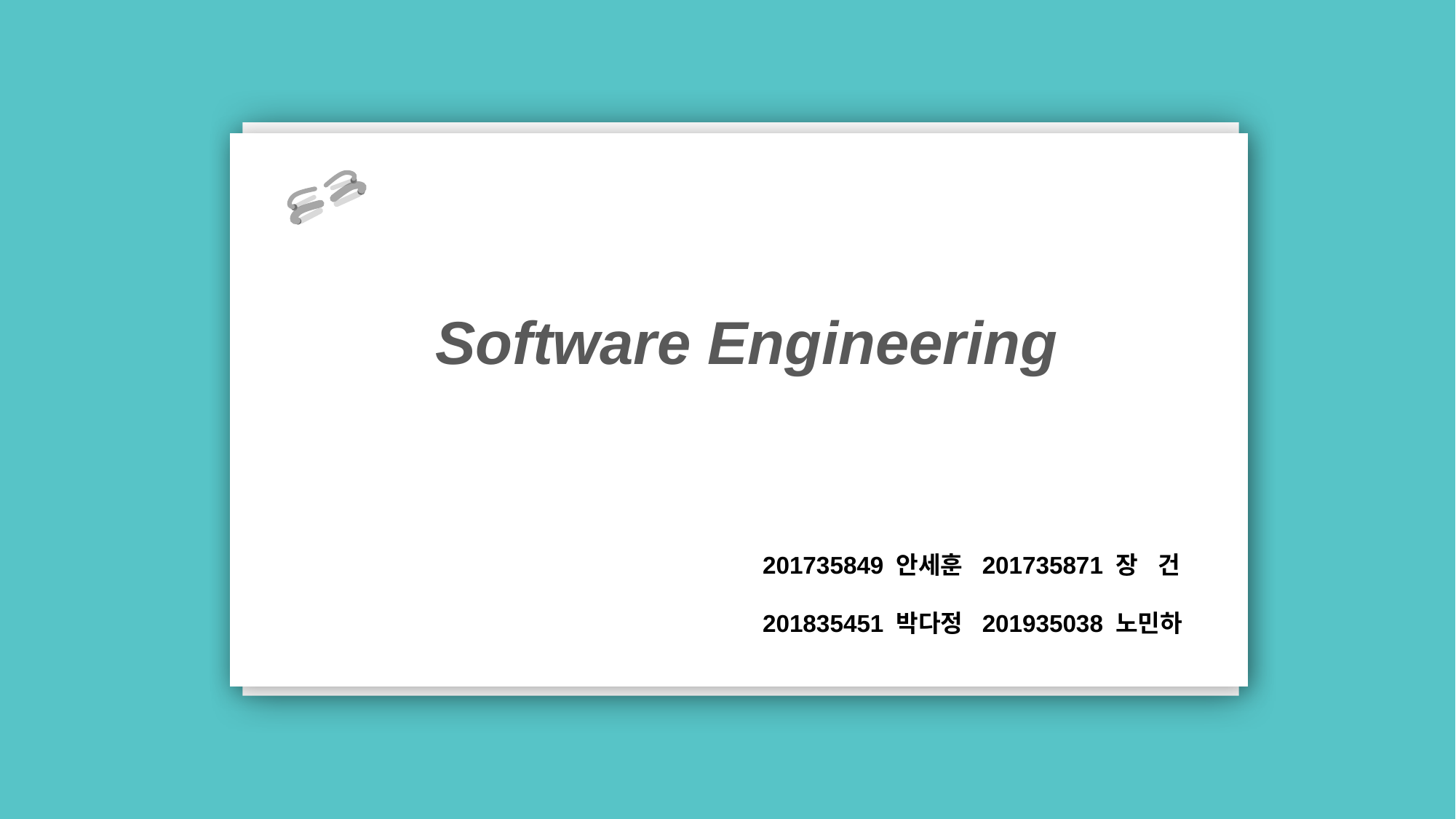

Software Engineering

201735849 안세훈  201735871 장   건
201835451 박다정  201935038 노민하